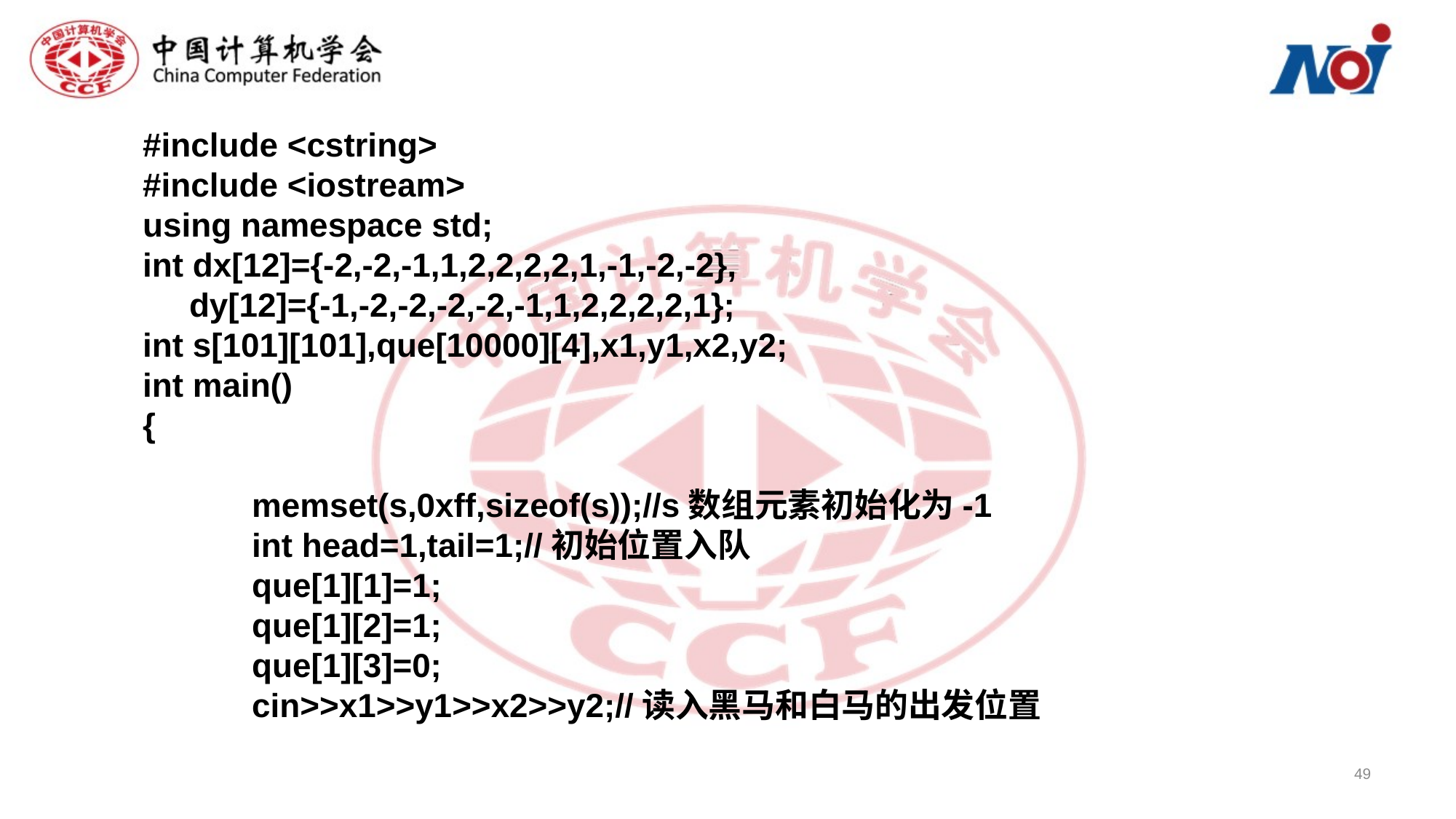

#include <cstring>
#include <iostream>
using namespace std;
int dx[12]={-2,-2,-1,1,2,2,2,2,1,-1,-2,-2},
     dy[12]={-1,-2,-2,-2,-2,-1,1,2,2,2,2,1};
int s[101][101],que[10000][4],x1,y1,x2,y2;
int main()
{

	memset(s,0xff,sizeof(s));//s数组元素初始化为-1
	int head=1,tail=1;//初始位置入队
	que[1][1]=1;
	que[1][2]=1;
	que[1][3]=0;
	cin>>x1>>y1>>x2>>y2;//读入黑马和白马的出发位置
49